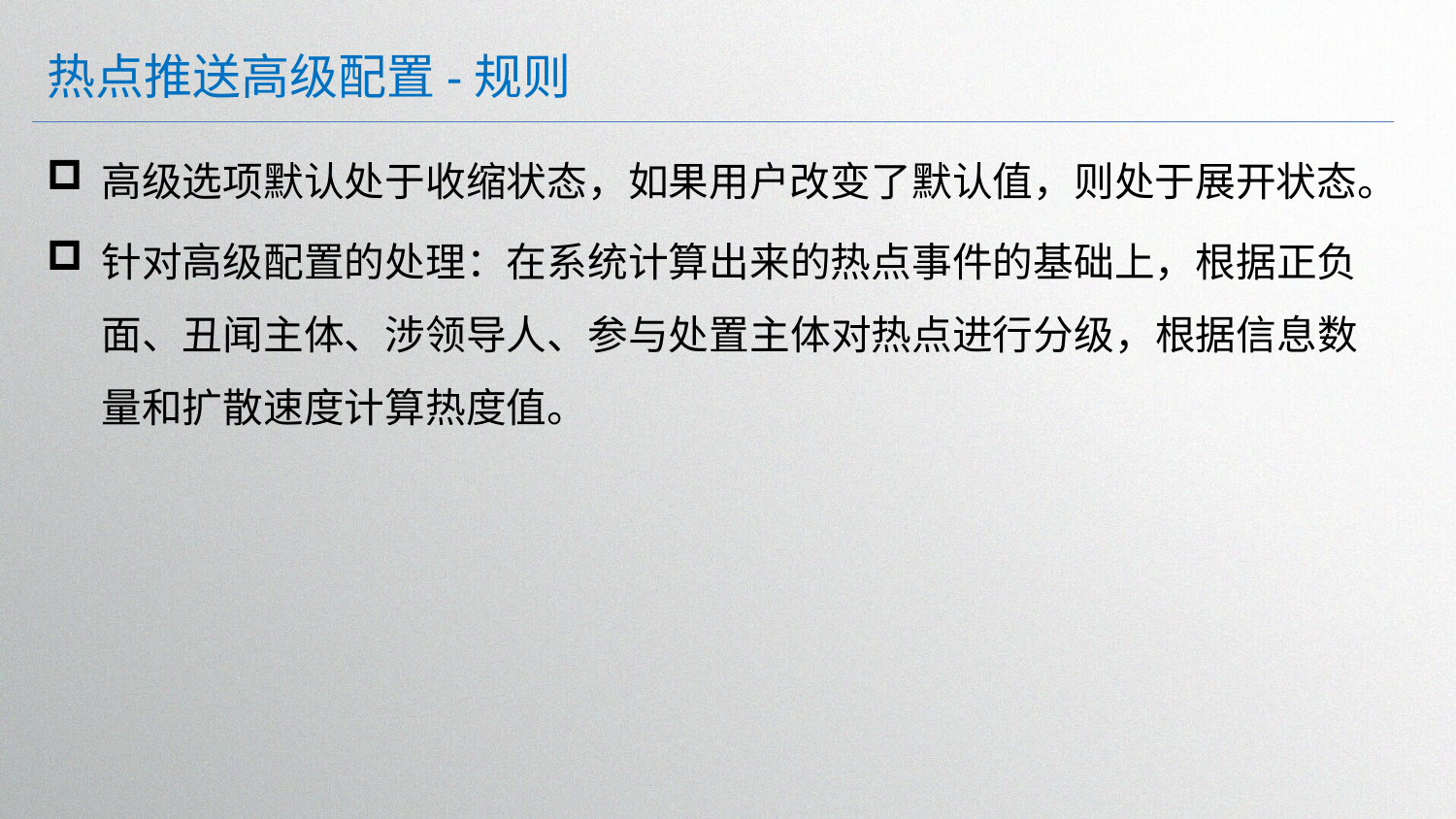

# 热点推送高级配置-规则
高级选项默认处于收缩状态，如果用户改变了默认值，则处于展开状态。
针对高级配置的处理：在系统计算出来的热点事件的基础上，根据正负面、丑闻主体、涉领导人、参与处置主体对热点进行分级，根据信息数量和扩散速度计算热度值。